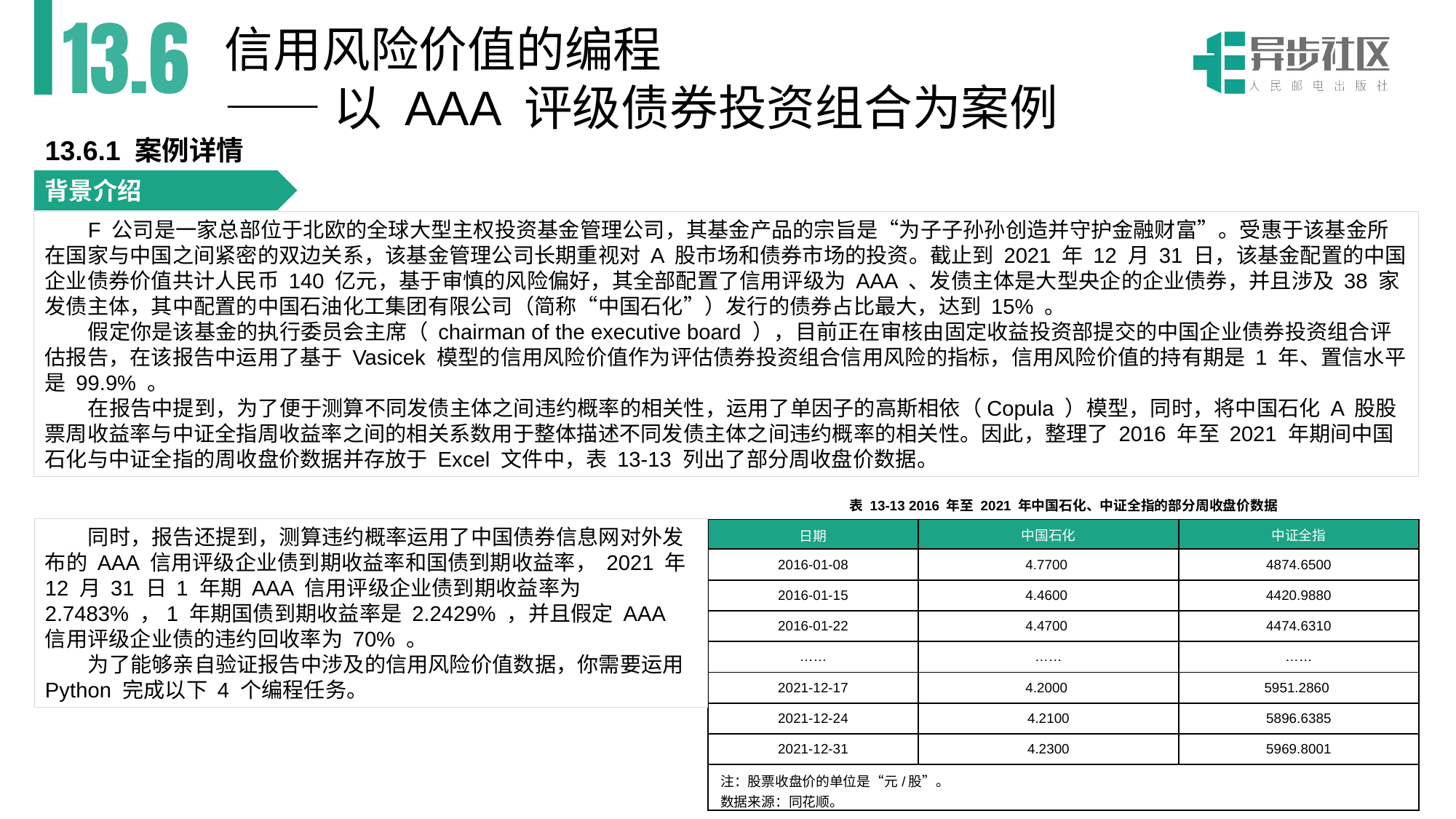

13.6
信用风险价值的编程
——以 AAA 评级债券投资组合为案例
13.6.1 案例详情
背景介绍
F 公司是一家总部位于北欧的全球大型主权投资基金管理公司，其基金产品的宗旨是“为子子孙孙创造并守护金融财富”。受惠于该基金所在国家与中国之间紧密的双边关系，该基金管理公司长期重视对 A 股市场和债券市场的投资。截止到 2021 年 12 月 31 日，该基金配置的中国企业债券价值共计人民币 140 亿元，基于审慎的风险偏好，其全部配置了信用评级为 AAA 、发债主体是大型央企的企业债券，并且涉及 38 家发债主体，其中配置的中国石油化工集团有限公司（简称“中国石化”）发行的债券占比最大，达到 15% 。
假定你是该基金的执行委员会主席（ chairman of the executive board ），目前正在审核由固定收益投资部提交的中国企业债券投资组合评估报告，在该报告中运用了基于 Vasicek 模型的信用风险价值作为评估债券投资组合信用风险的指标，信用风险价值的持有期是 1 年、置信水平是 99.9% 。
在报告中提到，为了便于测算不同发债主体之间违约概率的相关性，运用了单因子的高斯相依（Copula ）模型，同时，将中国石化 A 股股票周收益率与中证全指周收益率之间的相关系数用于整体描述不同发债主体之间违约概率的相关性。因此，整理了 2016 年至 2021 年期间中国石化与中证全指的周收盘价数据并存放于 Excel 文件中，表 13-13 列出了部分周收盘价数据。
| 表 13-13 2016 年至 2021 年中国石化、中证全指的部分周收盘价数据 |  |  |
| --- | --- | --- |
| 日期 | 中国石化 | 中证全指 |
| 2016-01-08 | 4.7700 | 4874.6500 |
| 2016-01-15 | 4.4600 | 4420.9880 |
| 2016-01-22 | 4.4700 | 4474.6310 |
| …… | …… | …… |
| 2021-12-17 | 4.2000 | 5951.2860 |
| 2021-12-24 | 4.2100 | 5896.6385 |
| 2021-12-31 | 4.2300 | 5969.8001 |
| 注：股票收盘价的单位是“元/股”。 数据来源：同花顺。 | 合计 |  |
同时，报告还提到，测算违约概率运用了中国债券信息网对外发布的 AAA 信用评级企业债到期收益率和国债到期收益率， 2021 年 12 月 31 日 1 年期 AAA 信用评级企业债到期收益率为 2.7483% ，1 年期国债到期收益率是 2.2429% ，并且假定 AAA 信用评级企业债的违约回收率为 70% 。
为了能够亲自验证报告中涉及的信用风险价值数据，你需要运用 Python 完成以下 4 个编程任务。